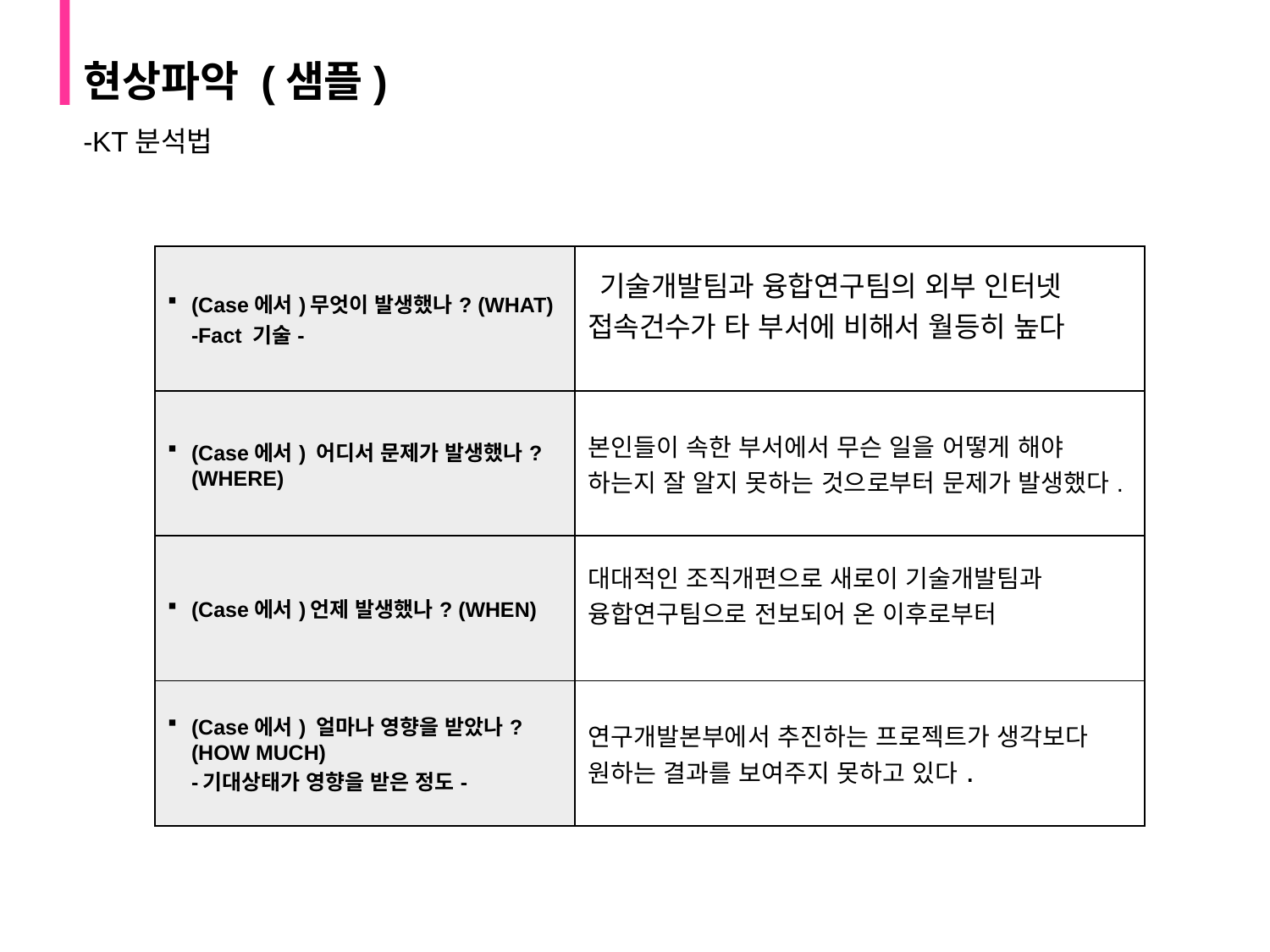

현상파악 (샘플)
-KT분석법
| (Case에서)무엇이 발생했나? (WHAT) -Fact 기술- | 기술개발팀과 융합연구팀의 외부 인터넷 접속건수가 타 부서에 비해서 월등히 높다 |
| --- | --- |
| (Case에서) 어디서 문제가 발생했나? (WHERE) | 본인들이 속한 부서에서 무슨 일을 어떻게 해야 하는지 잘 알지 못하는 것으로부터 문제가 발생했다. |
| (Case에서)언제 발생했나? (WHEN) | 대대적인 조직개편으로 새로이 기술개발팀과 융합연구팀으로 전보되어 온 이후로부터 |
| (Case에서) 얼마나 영향을 받았나? (HOW MUCH) -기대상태가 영향을 받은 정도- | 연구개발본부에서 추진하는 프로젝트가 생각보다 원하는 결과를 보여주지 못하고 있다. |